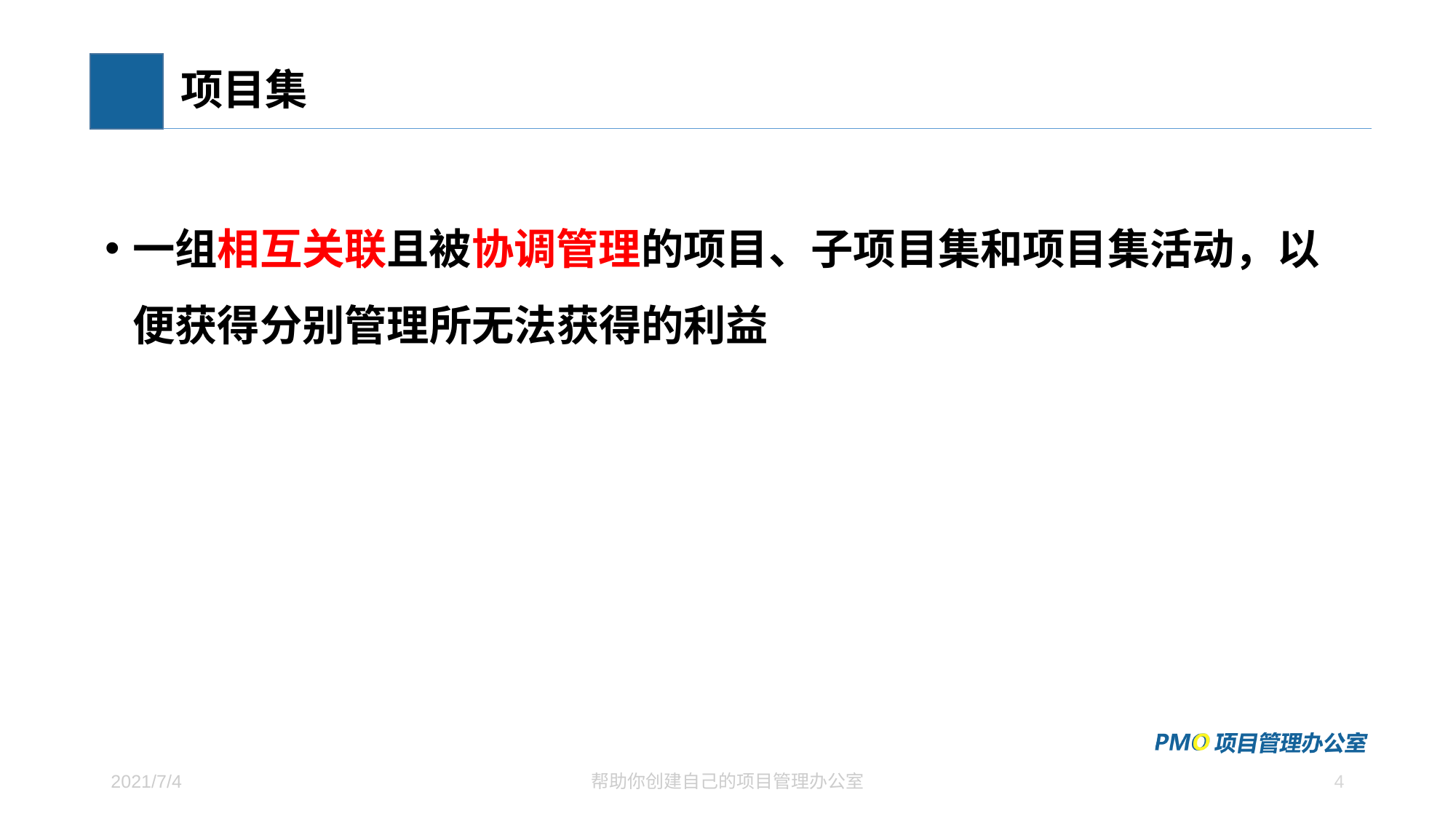

# 项目集
一组相互关联且被协调管理的项目、子项目集和项目集活动，以便获得分别管理所无法获得的利益
4
2021/7/4
帮助你创建自己的项目管理办公室